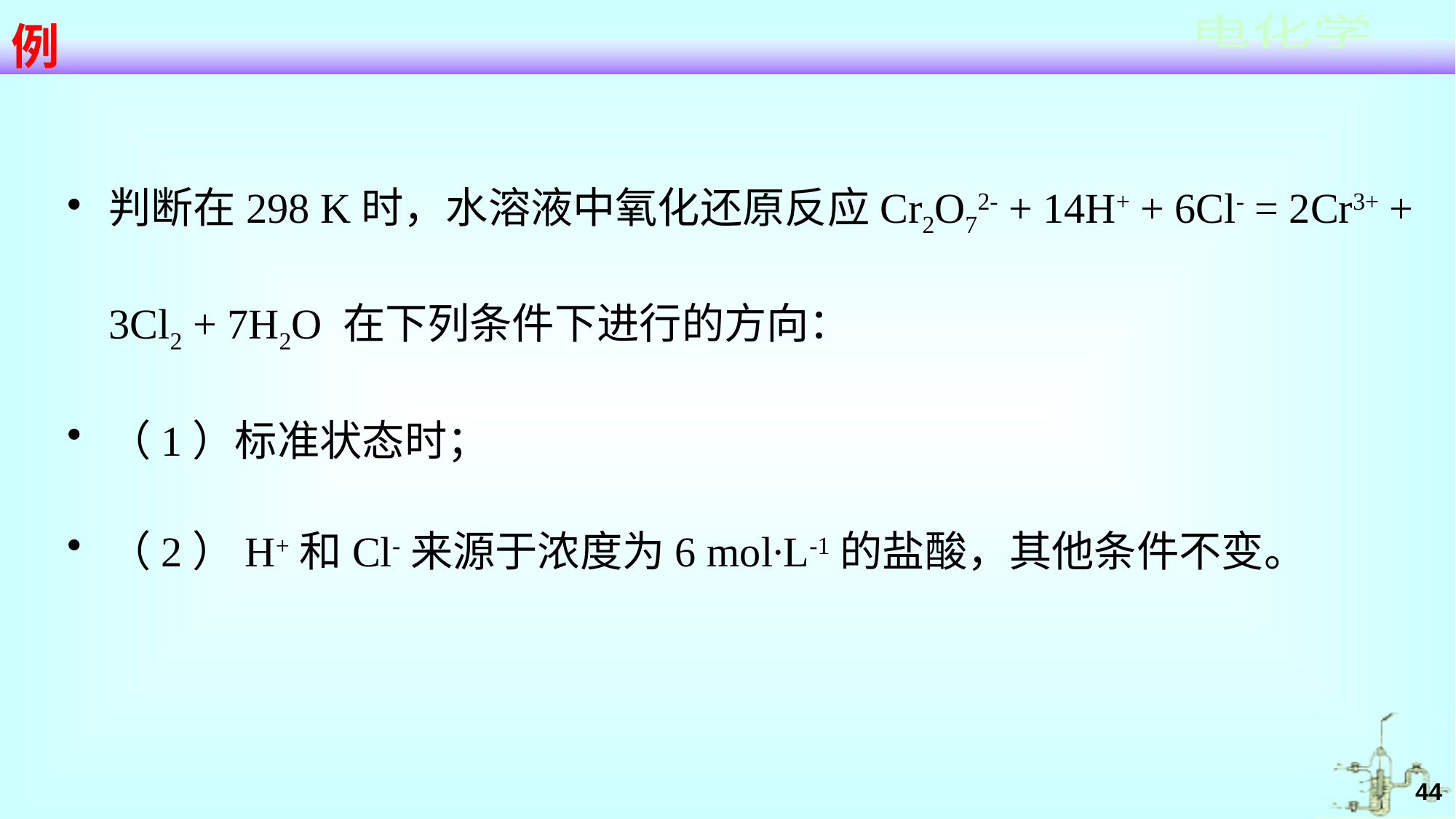

# 例
判断在298 K时，水溶液中氧化还原反应Cr2O72- + 14H+ + 6Cl- = 2Cr3+ + 3Cl2 + 7H2O 在下列条件下进行的方向：
（1）标准状态时；
（2）H+和Cl-来源于浓度为6 mol∙L-1的盐酸，其他条件不变。
44